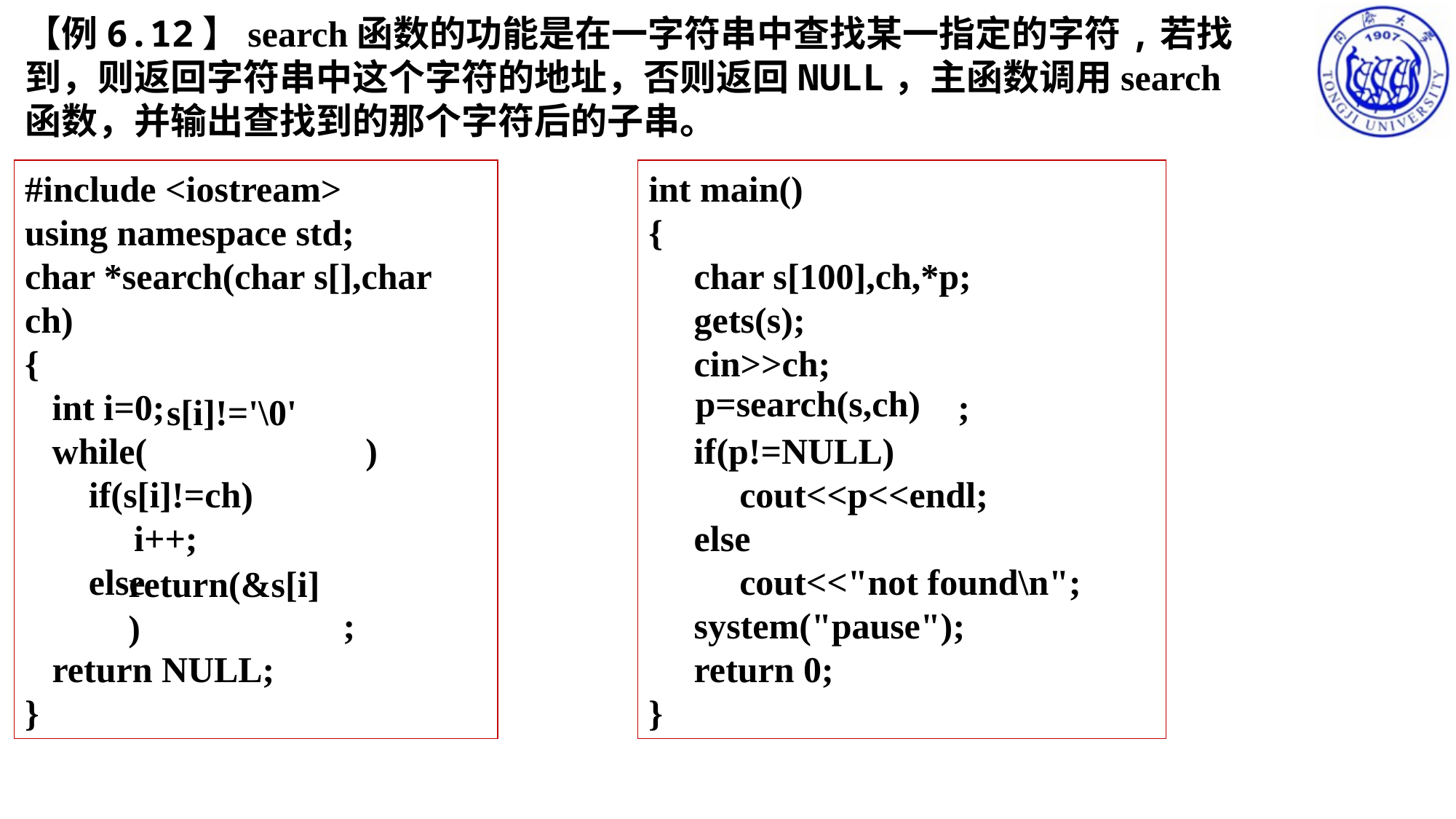

【例6.12】search函数的功能是在一字符串中查找某一指定的字符,若找到，则返回字符串中这个字符的地址，否则返回NULL，主函数调用search函数，并输出查找到的那个字符后的子串。
#include <iostream>
using namespace std;
char *search(char s[],char ch)
{
   int i=0;
   while(                        )
       if(s[i]!=ch)
            i++;
       else
                                   ;
   return NULL;
}
int main()
{
     char s[100],ch,*p;
     gets(s);
     cin>>ch;
                                  ;
     if(p!=NULL)
          cout<<p<<endl;
     else
          cout<<"not found\n";
     system("pause");
     return 0;
}
p=search(s,ch)
s[i]!='\0'
return(&s[i])